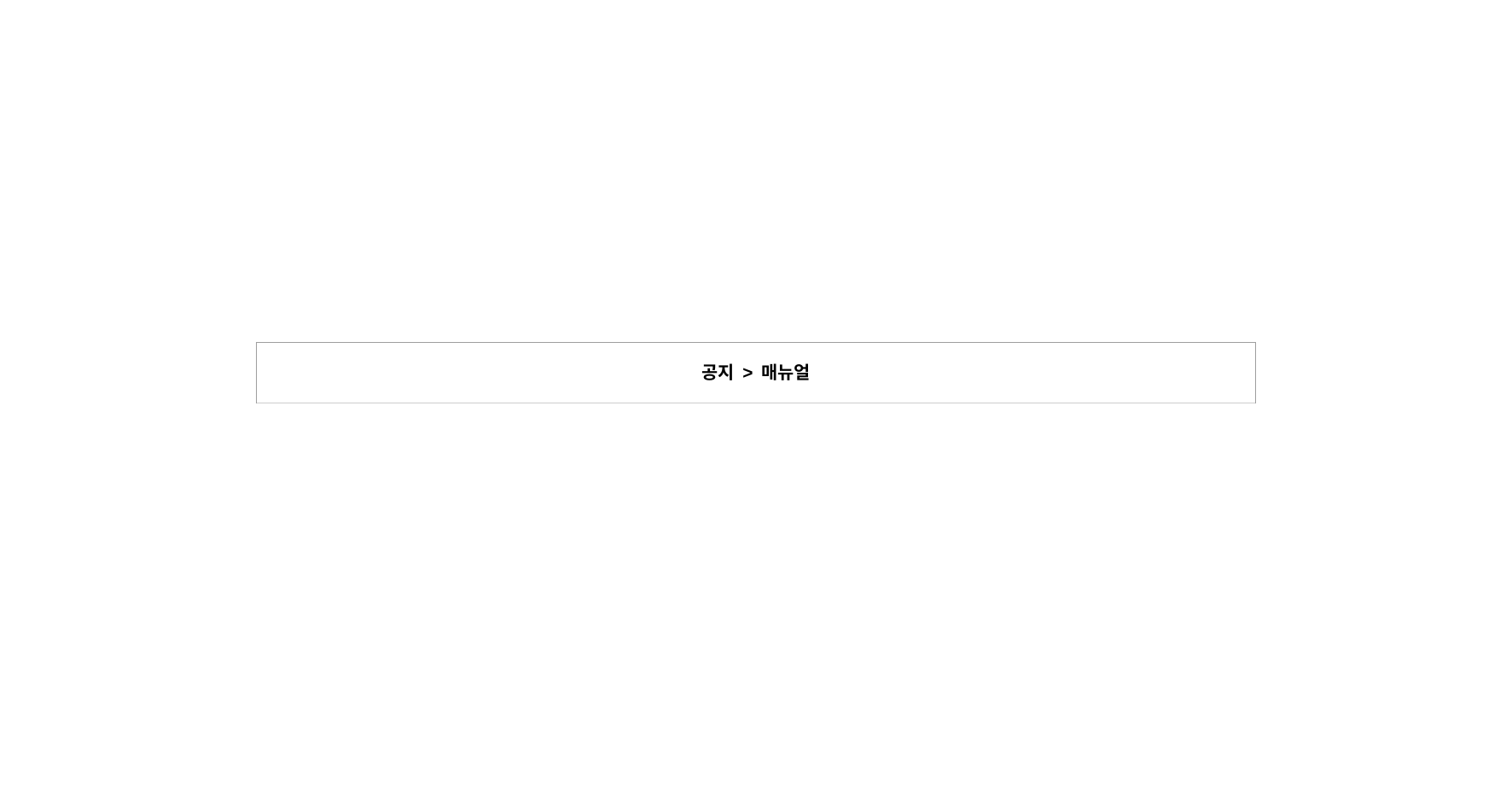

| 공지 > 매뉴얼 |
| --- |